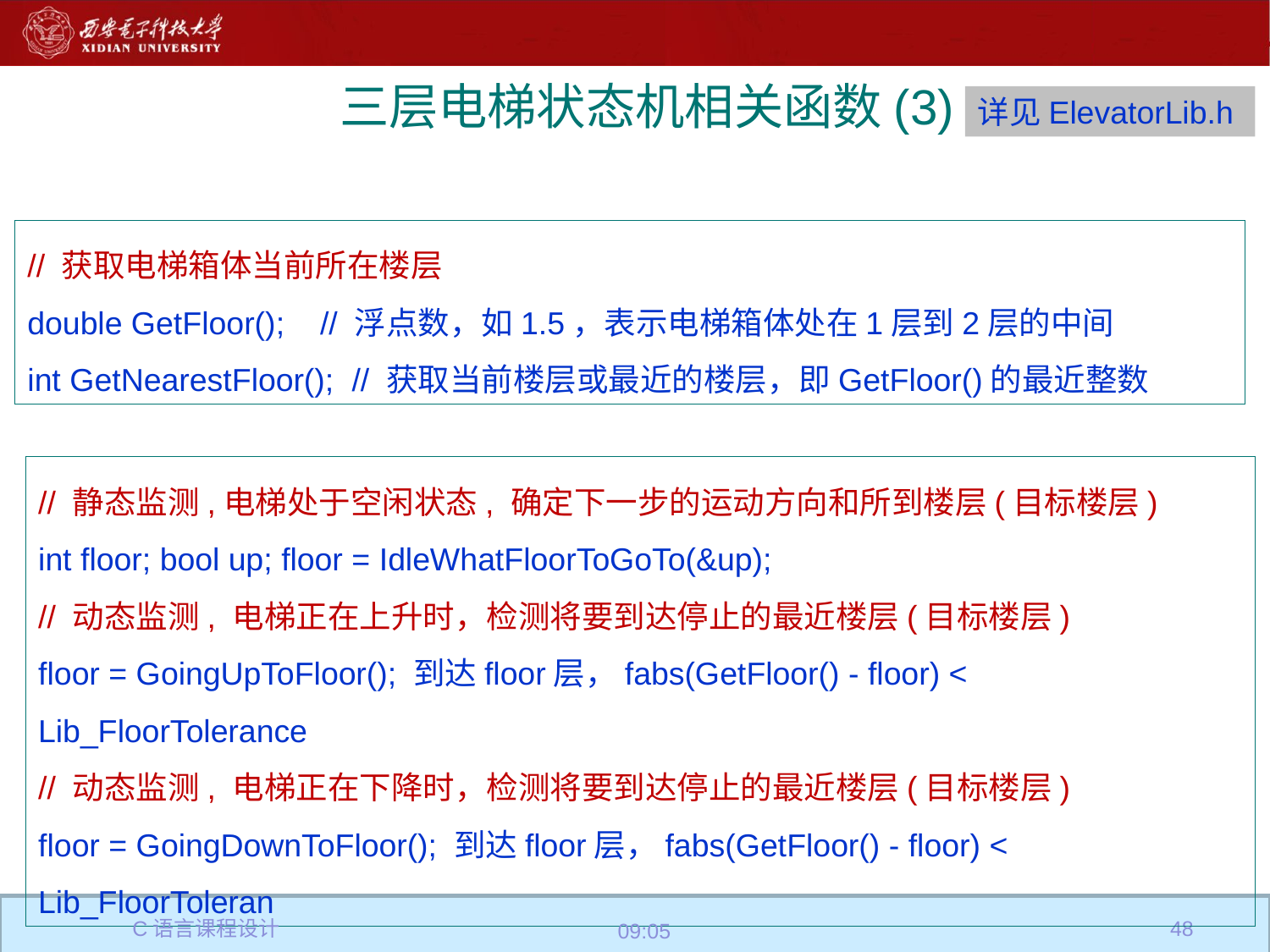

# 三层电梯状态机相关函数(3)
详见ElevatorLib.h
// 获取电梯箱体当前所在楼层
double GetFloor();    // 浮点数，如1.5，表示电梯箱体处在1层到2层的中间
int GetNearestFloor();  // 获取当前楼层或最近的楼层，即GetFloor()的最近整数
// 静态监测,电梯处于空闲状态, 确定下一步的运动方向和所到楼层(目标楼层)
int floor; bool up; floor = IdleWhatFloorToGoTo(&up);
// 动态监测, 电梯正在上升时，检测将要到达停止的最近楼层(目标楼层)
floor = GoingUpToFloor(); 到达floor层，fabs(GetFloor() - floor) < Lib_FloorTolerance
// 动态监测, 电梯正在下降时，检测将要到达停止的最近楼层(目标楼层)
floor = GoingDownToFloor(); 到达floor层，fabs(GetFloor() - floor) < Lib_FloorToleran
C语言课程设计
48
09:05